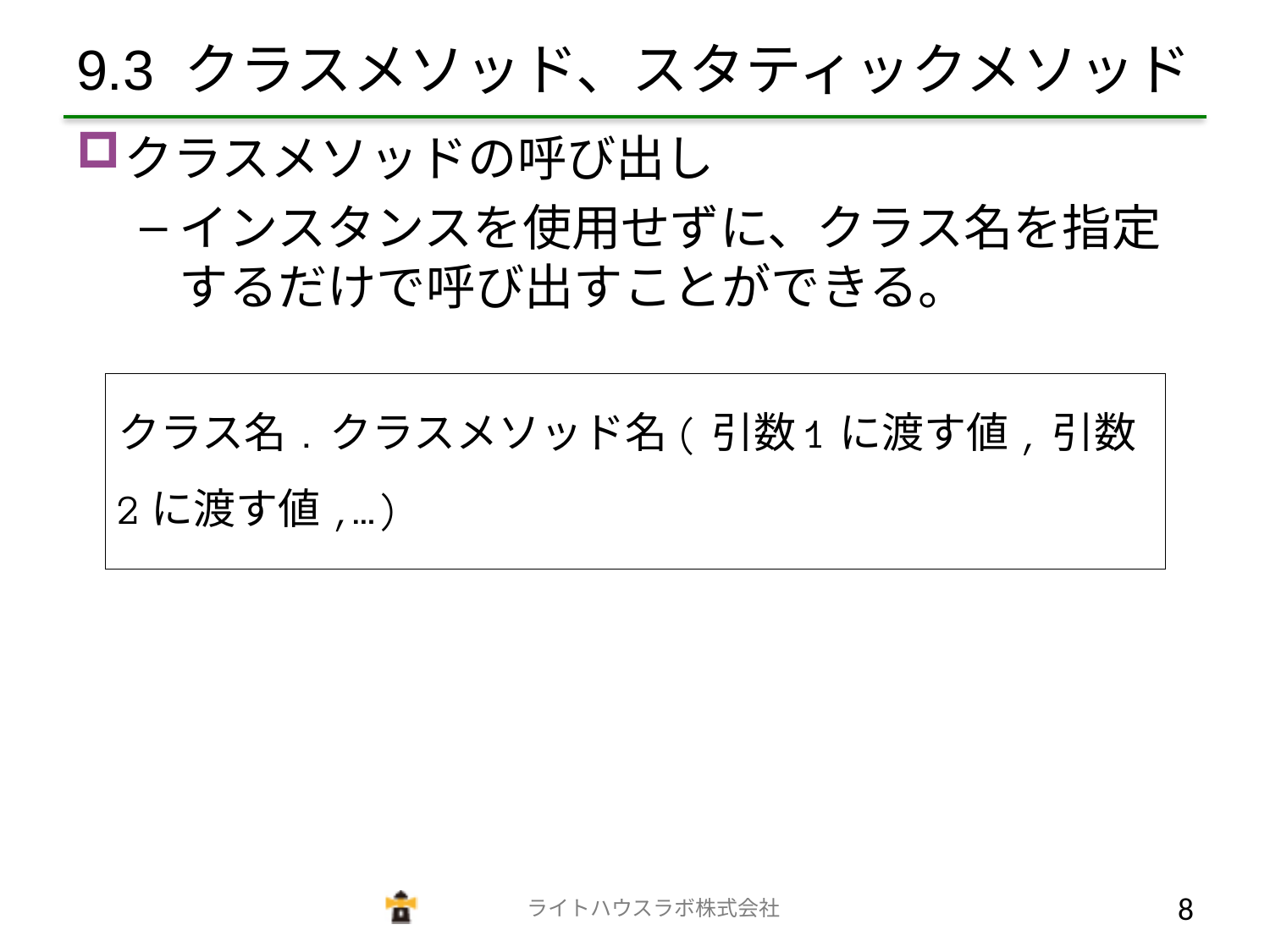

# 9.3 クラスメソッド、スタティックメソッド
クラスメソッドの呼び出し
インスタンスを使用せずに、クラス名を指定するだけで呼び出すことができる。

クラス名.クラスメソッド名(引数1に渡す値,引数2に渡す値,…)
　　　　　　　　　　　　　ライトハウスラボ株式会社
8